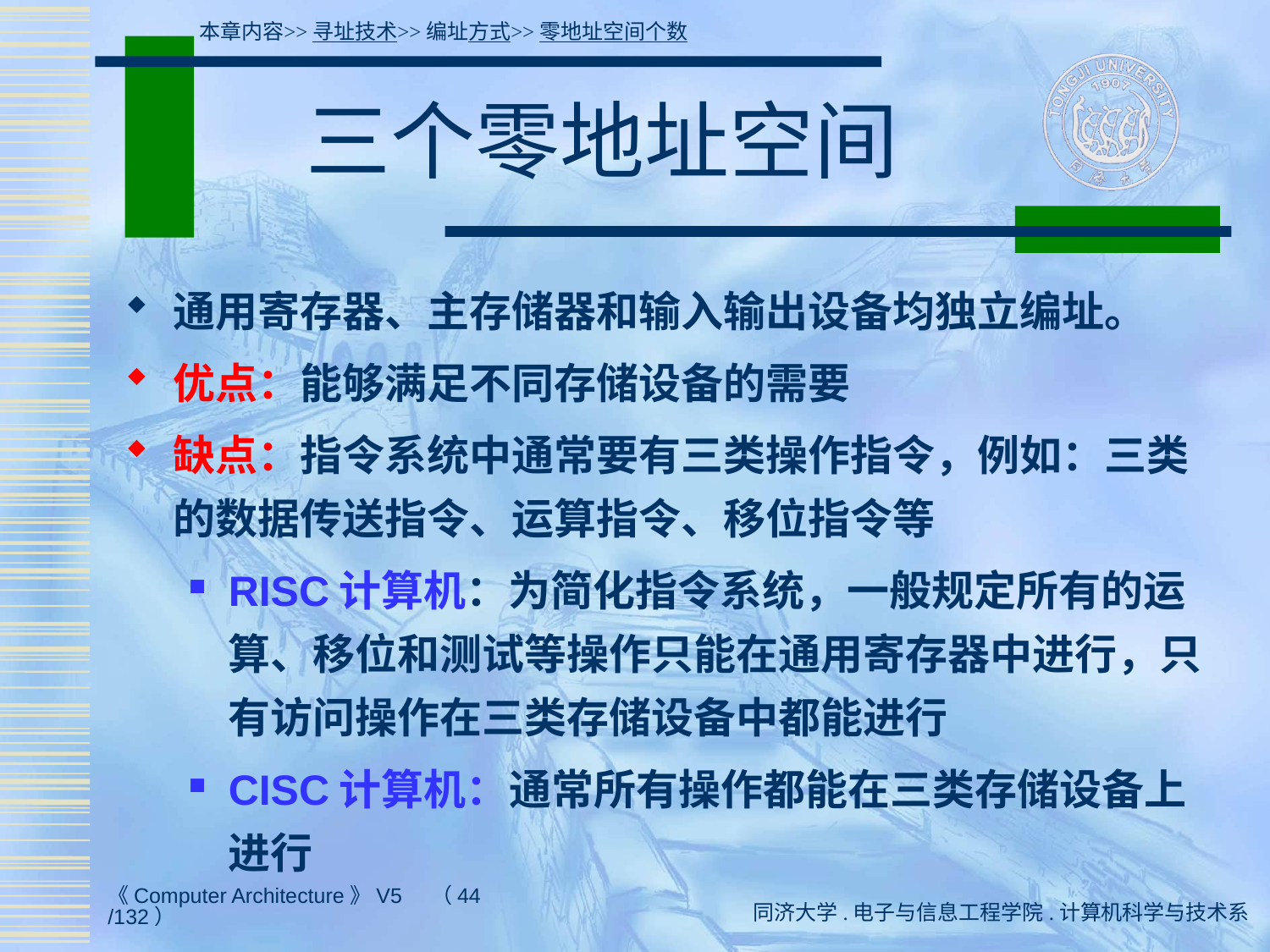

本章内容>>寻址技术>>编址方式>>零地址空间个数

# 三个零地址空间
通用寄存器、主存储器和输入输出设备均独立编址。
优点：能够满足不同存储设备的需要
缺点：指令系统中通常要有三类操作指令，例如：三类的数据传送指令、运算指令、移位指令等
RISC计算机：为简化指令系统，一般规定所有的运算、移位和测试等操作只能在通用寄存器中进行，只有访问操作在三类存储设备中都能进行
CISC计算机：通常所有操作都能在三类存储设备上进行